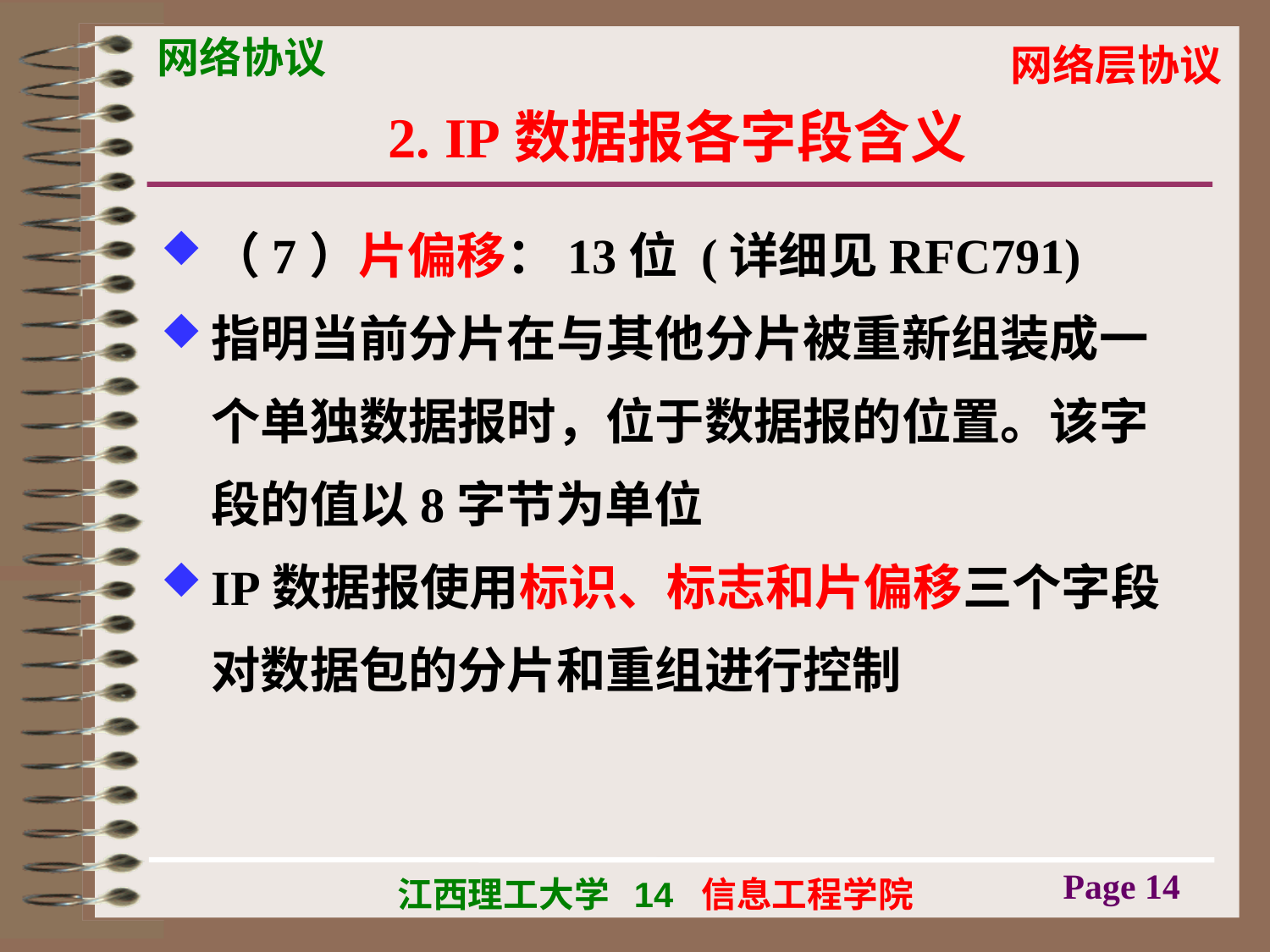

# 2. IP数据报各字段含义
（7）片偏移：13位 (详细见RFC791)
指明当前分片在与其他分片被重新组装成一个单独数据报时，位于数据报的位置。该字段的值以8字节为单位
IP数据报使用标识、标志和片偏移三个字段对数据包的分片和重组进行控制
Page 14